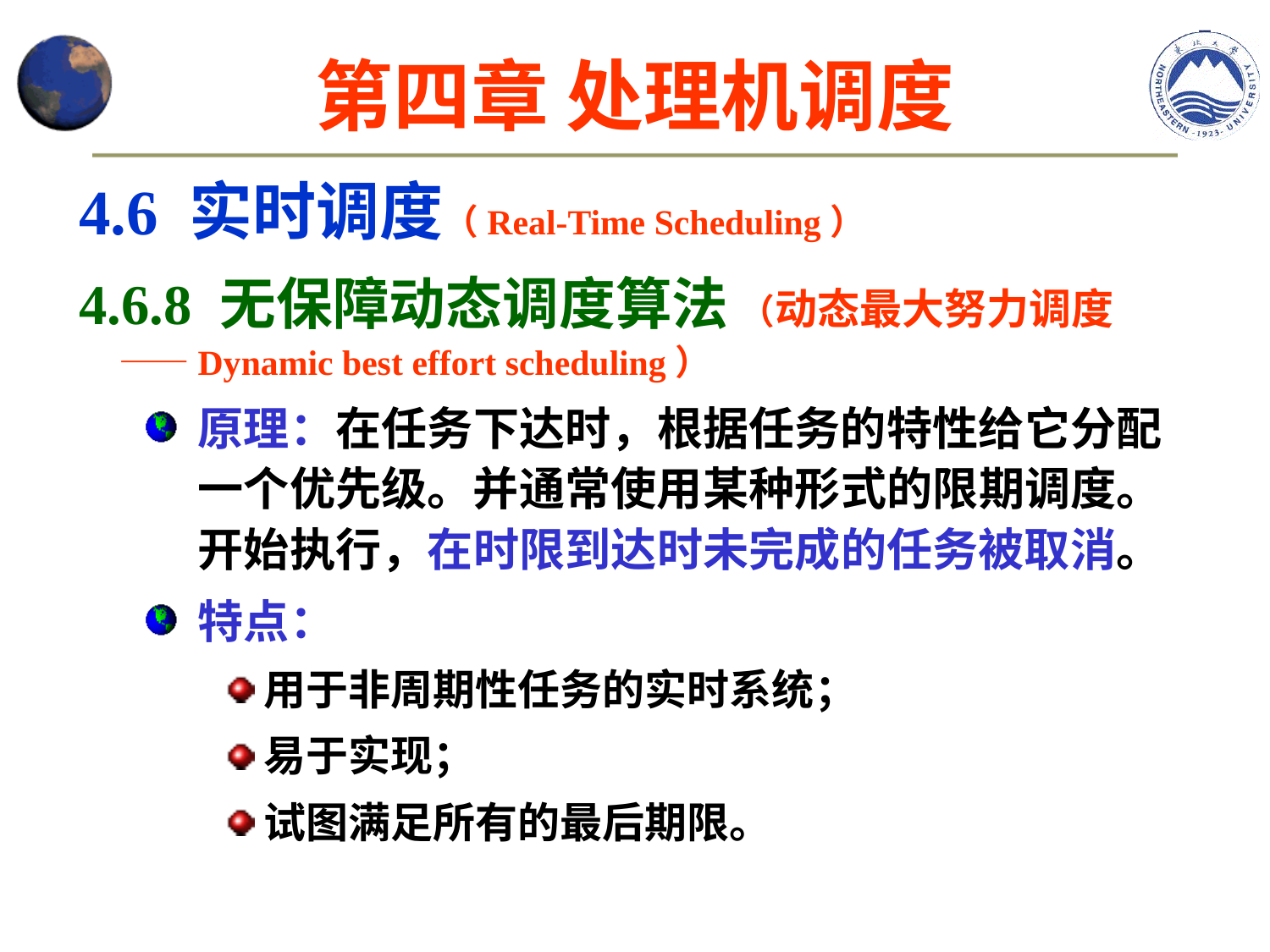

# 第四章 处理机调度
4.6 实时调度（Real-Time Scheduling）
4.6.8 无保障动态调度算法 （动态最大努力调度——Dynamic best effort scheduling）
原理：在任务下达时，根据任务的特性给它分配一个优先级。并通常使用某种形式的限期调度。开始执行，在时限到达时未完成的任务被取消。
特点：
用于非周期性任务的实时系统；
易于实现；
试图满足所有的最后期限。